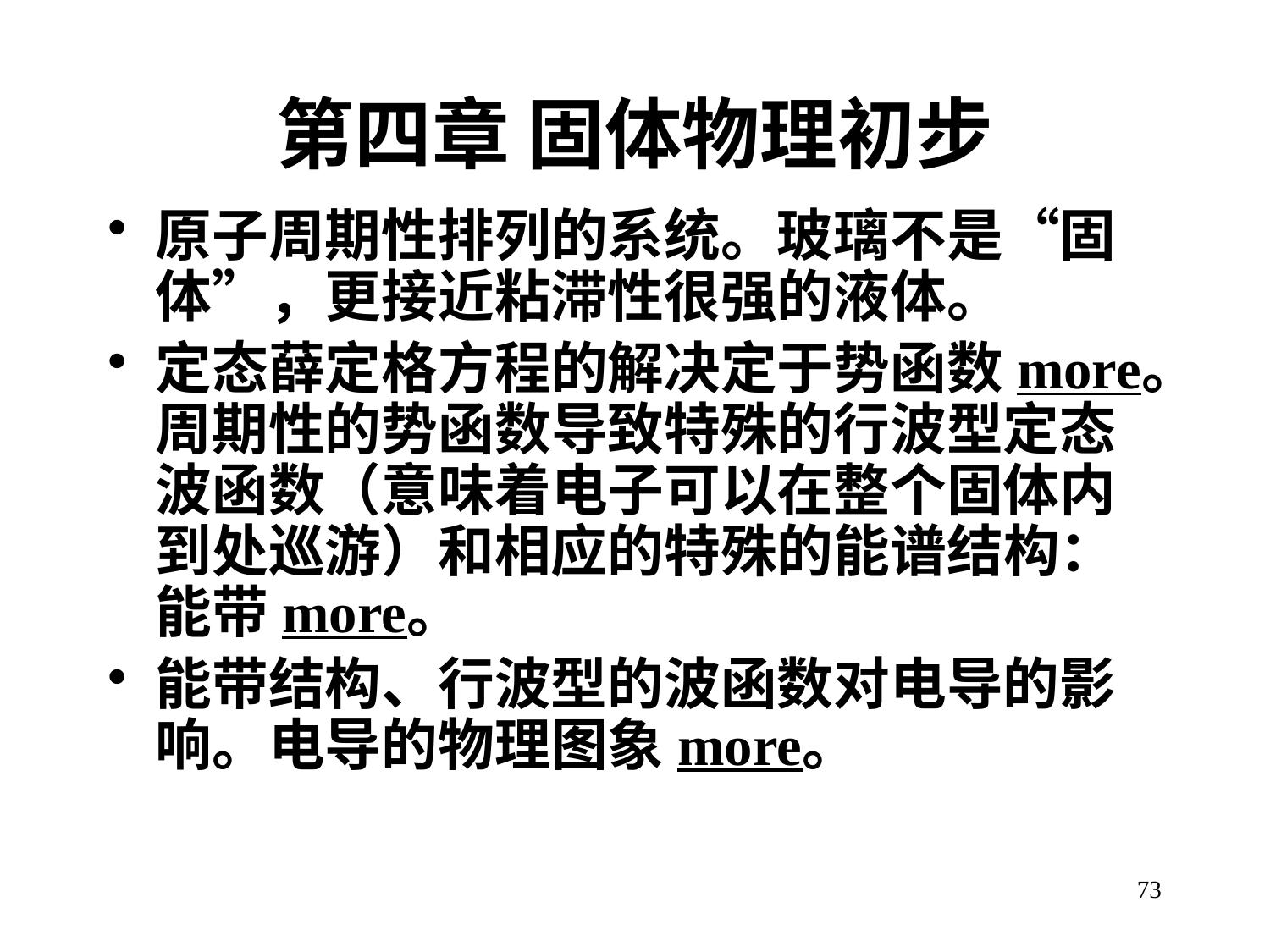

# 第四章 固体物理初步
原子周期性排列的系统。玻璃不是“固体”，更接近粘滞性很强的液体。
定态薛定格方程的解决定于势函数more。周期性的势函数导致特殊的行波型定态波函数（意味着电子可以在整个固体内到处巡游）和相应的特殊的能谱结构：能带more。
能带结构、行波型的波函数对电导的影响。电导的物理图象more。
73